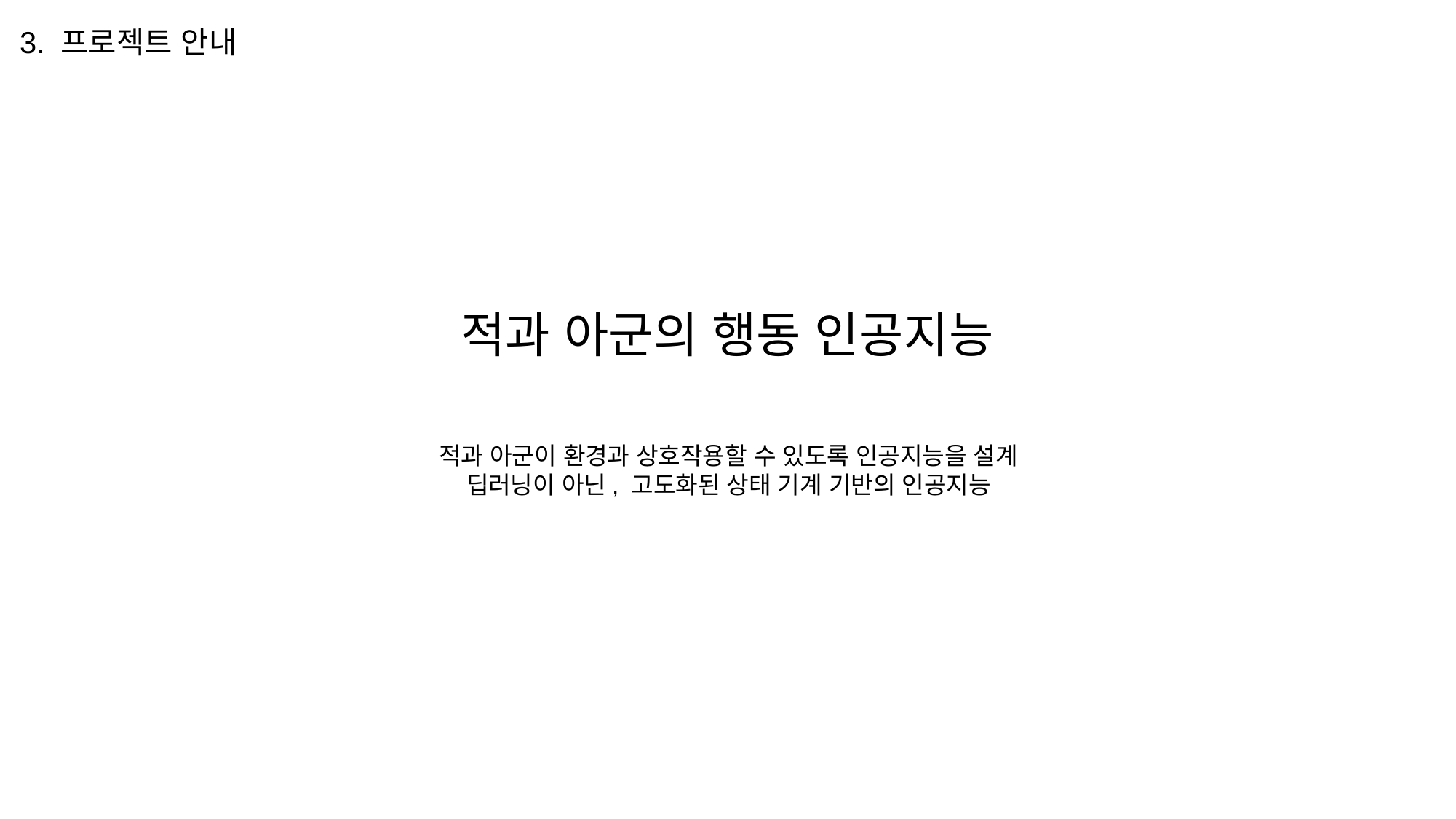

3. 프로젝트 안내
적과 아군의 행동 인공지능
적과 아군이 환경과 상호작용할 수 있도록 인공지능을 설계
딥러닝이 아닌, 고도화된 상태 기계 기반의 인공지능